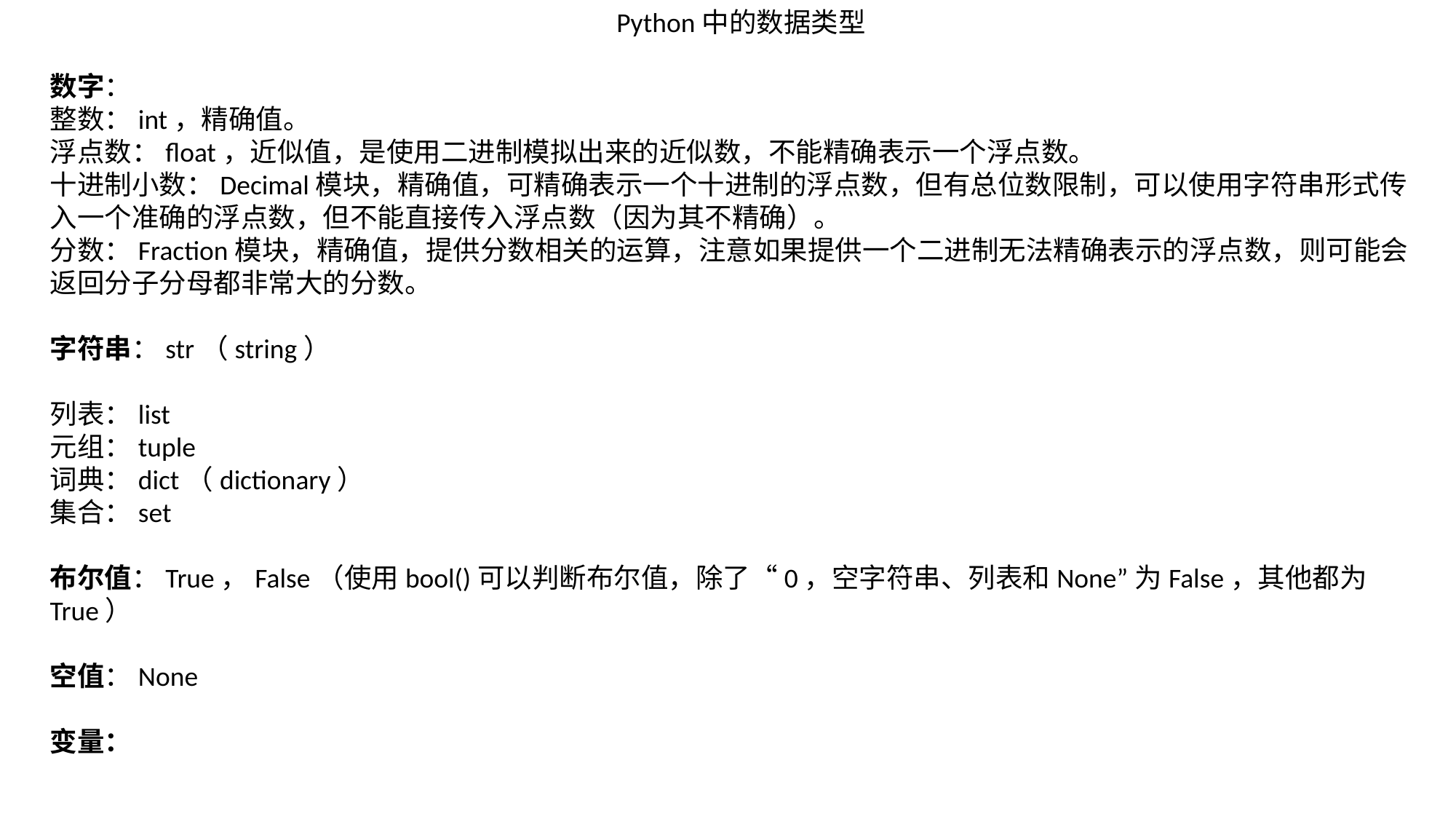

Python中的数据类型
数字：
整数：int，精确值。
浮点数：float，近似值，是使用二进制模拟出来的近似数，不能精确表示一个浮点数。
十进制小数：Decimal模块，精确值，可精确表示一个十进制的浮点数，但有总位数限制，可以使用字符串形式传入一个准确的浮点数，但不能直接传入浮点数（因为其不精确）。
分数：Fraction模块，精确值，提供分数相关的运算，注意如果提供一个二进制无法精确表示的浮点数，则可能会返回分子分母都非常大的分数。

字符串：str（string）

列表：list
元组：tuple
词典：dict（dictionary）
集合：set

布尔值：True，False（使用bool()可以判断布尔值，除了“0，空字符串、列表和None”为False，其他都为True）

空值：None

变量：